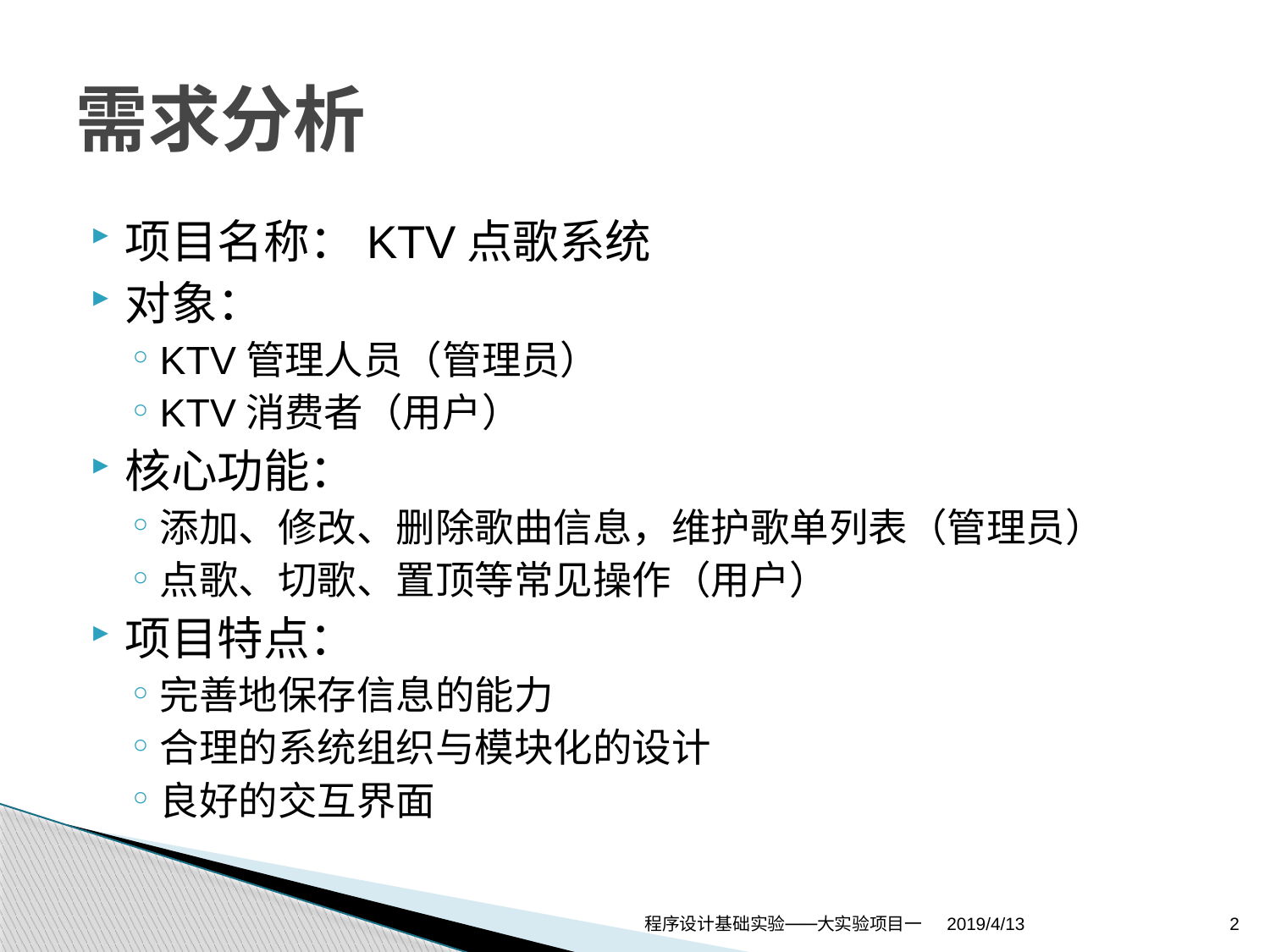

# 需求分析
项目名称：KTV点歌系统
对象：
KTV管理人员（管理员）
KTV消费者（用户）
核心功能：
添加、修改、删除歌曲信息，维护歌单列表（管理员）
点歌、切歌、置顶等常见操作（用户）
项目特点：
完善地保存信息的能力
合理的系统组织与模块化的设计
良好的交互界面
程序设计基础实验——大实验项目一
2019/4/13
2